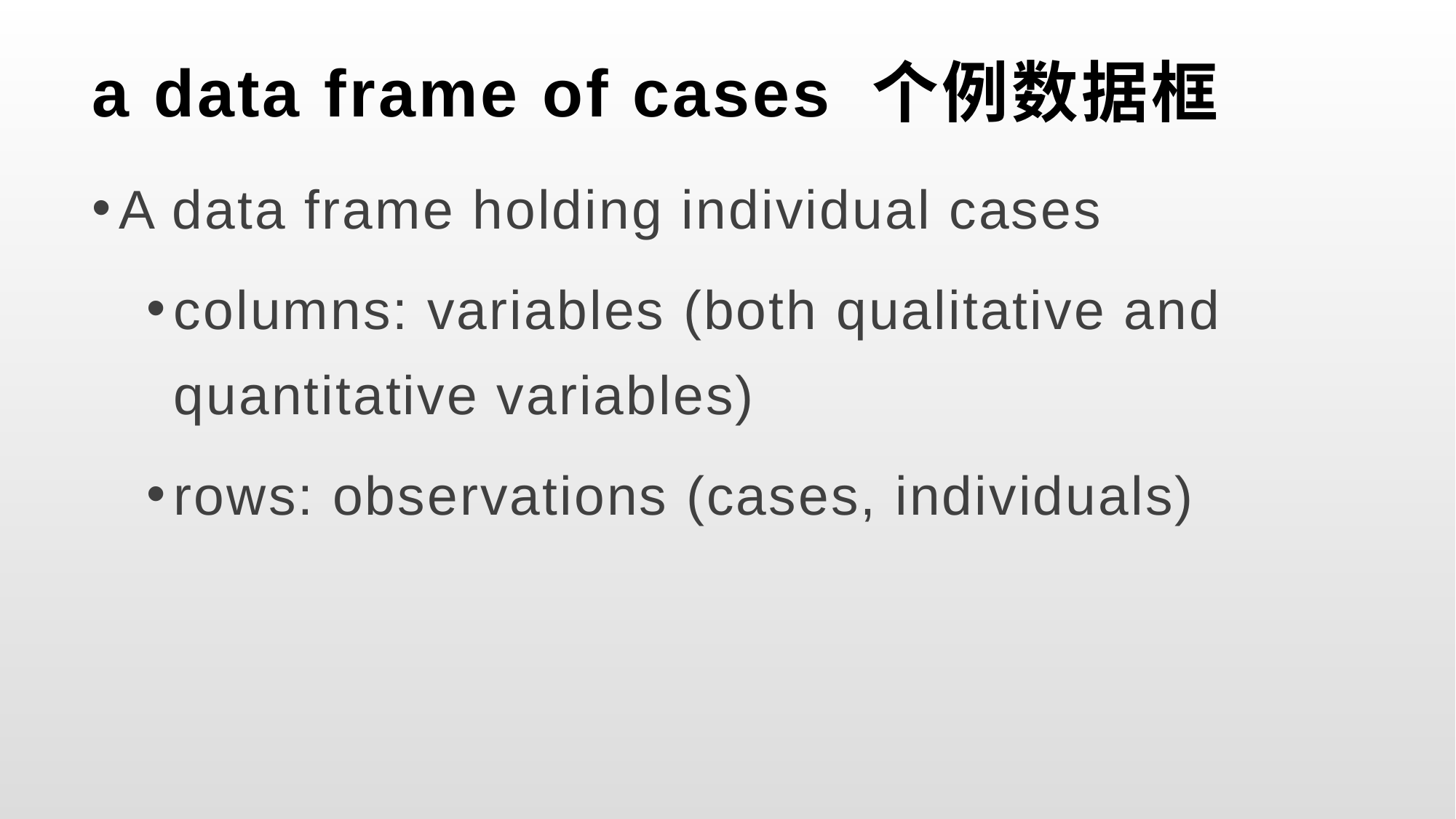

# a data frame of cases 个例数据框
A data frame holding individual cases
columns: variables (both qualitative and quantitative variables)
rows: observations (cases, individuals)